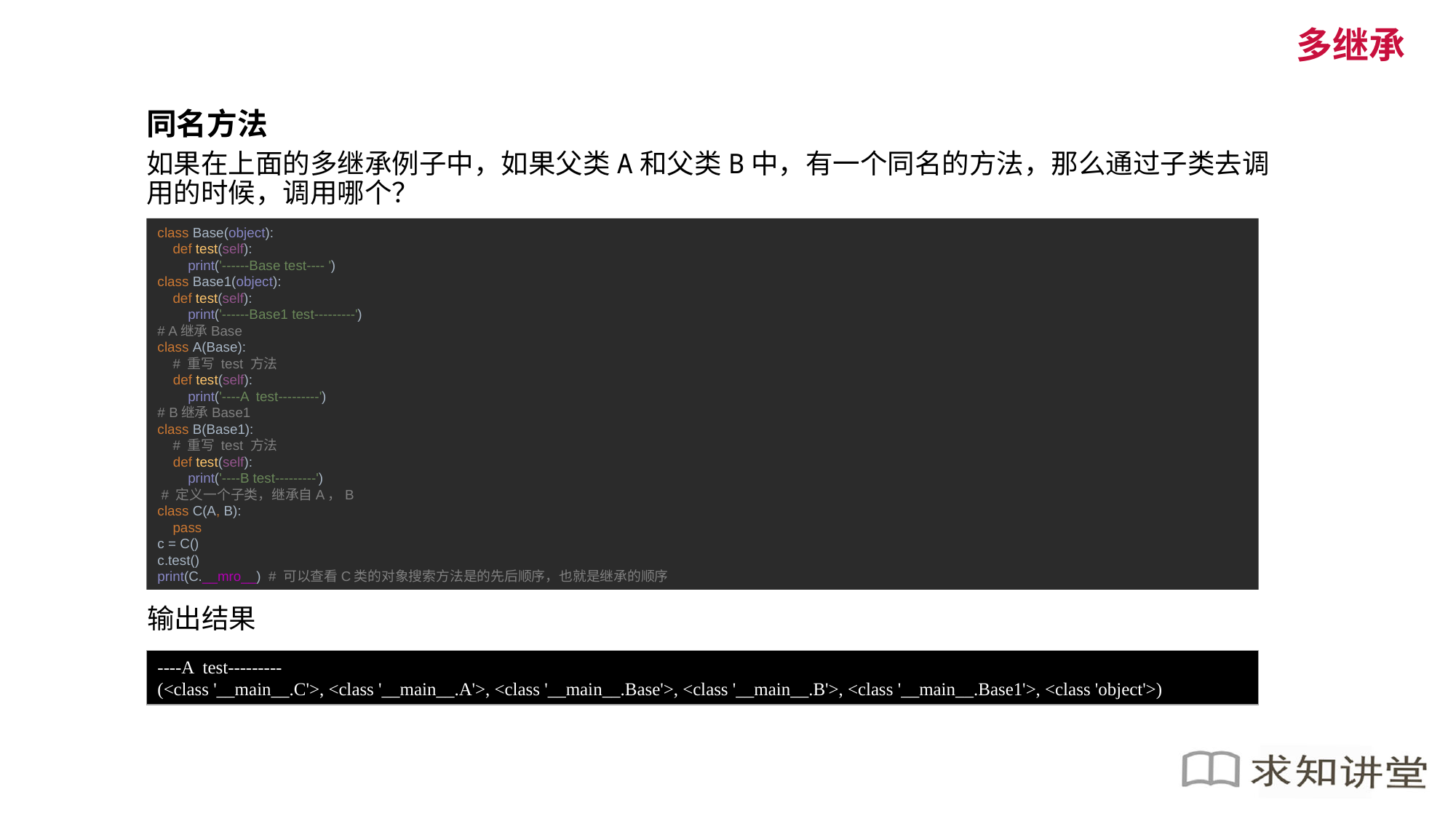

多继承

同名方法
如果在上面的多继承例子中，如果父类A和父类B中，有一个同名的方法，那么通过子类去调用的时候，调用哪个？
class Base(object):
    def test(self):
        print('------Base test---- ')
class Base1(object):
    def test(self):
        print('------Base1 test---------')
# A继承Base
class A(Base):
    # 重写 test 方法
    def test(self):
        print('----A  test---------')
# B继承Base1
class B(Base1):
    # 重写 test 方法
    def test(self):
        print('----B test---------')
 # 定义一个子类，继承自A，B
class C(A, B):
    pass
c = C()
c.test()
print(C.__mro__)  # 可以查看C类的对象搜索方法是的先后顺序，也就是继承的顺序
输出结果
----A  test---------
(<class '__main__.C'>, <class '__main__.A'>, <class '__main__.Base'>, <class '__main__.B'>, <class '__main__.Base1'>, <class 'object'>)